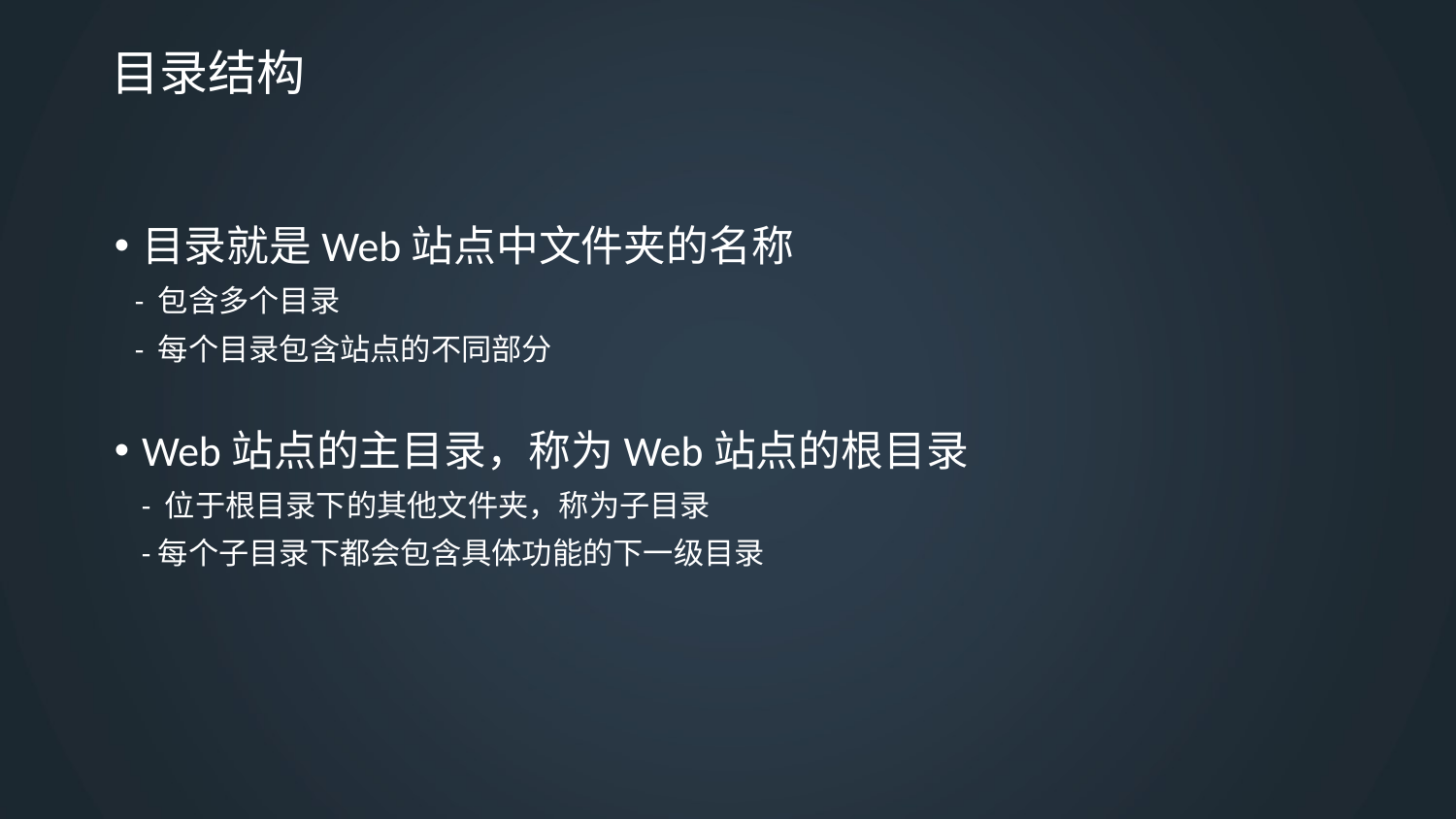

# 目录结构
目录就是Web站点中文件夹的名称
   - 包含多个目录
   - 每个目录包含站点的不同部分

Web站点的主目录，称为Web站点的根目录
    - 位于根目录下的其他文件夹，称为子目录
    -每个子目录下都会包含具体功能的下一级目录